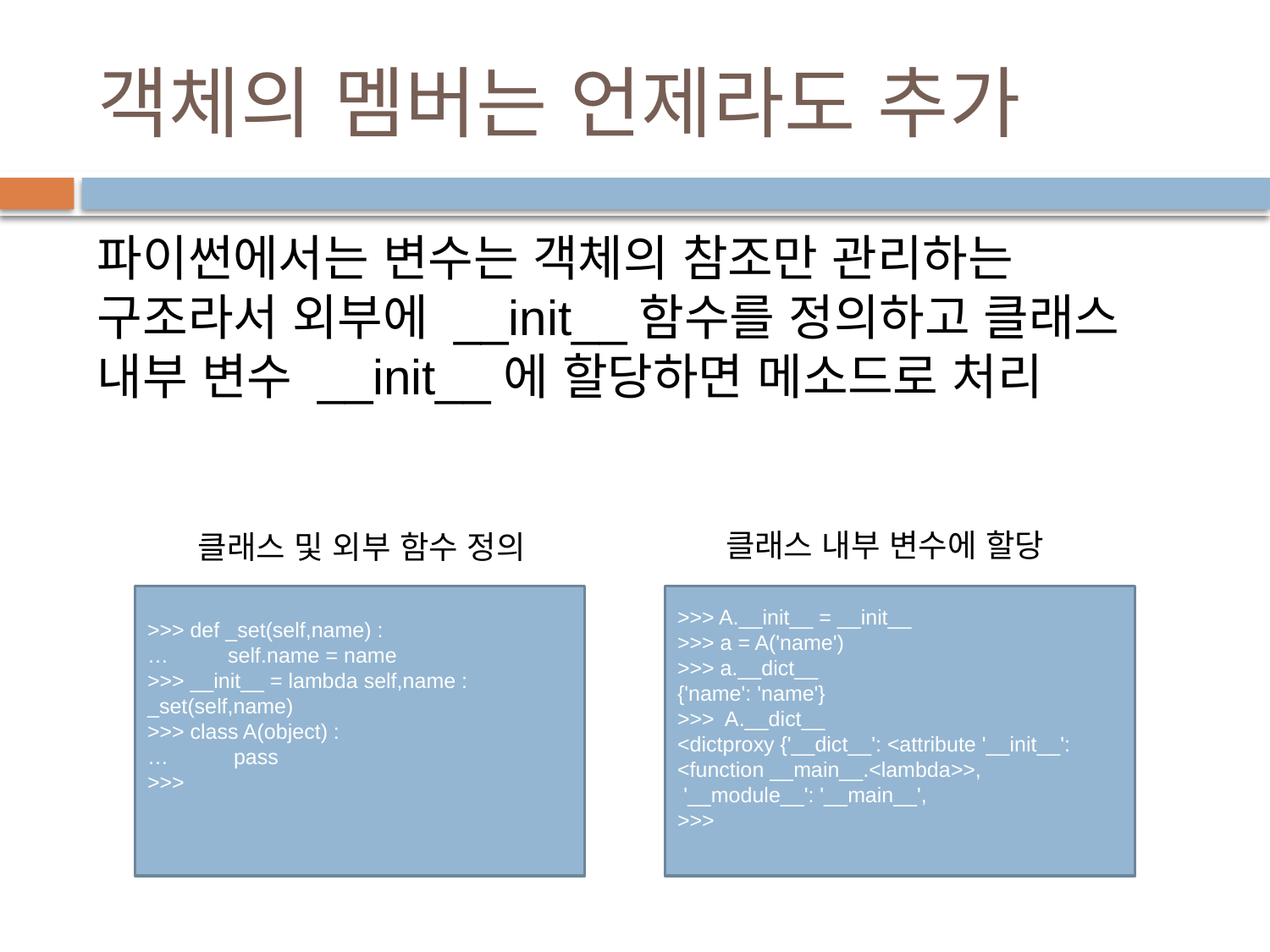

# 객체의 멤버는 언제라도 추가
파이썬에서는 변수는 객체의 참조만 관리하는 구조라서 외부에 __init__함수를 정의하고 클래스 내부 변수 __init__에 할당하면 메소드로 처리
클래스 내부 변수에 할당
클래스 및 외부 함수 정의
>>> def _set(self,name) :
…          self.name = name
>>> __init__ = lambda self,name : _set(self,name)
>>> class A(object) :
…           pass
>>>

>>> A.__init__ = __init__
>>> a = A('name')
>>> a.__dict__
{'name': 'name'}
>>>  A.__dict__
<dictproxy {'__dict__': <attribute '__init__': <function __main__.<lambda>>,
 '__module__': '__main__',
>>>